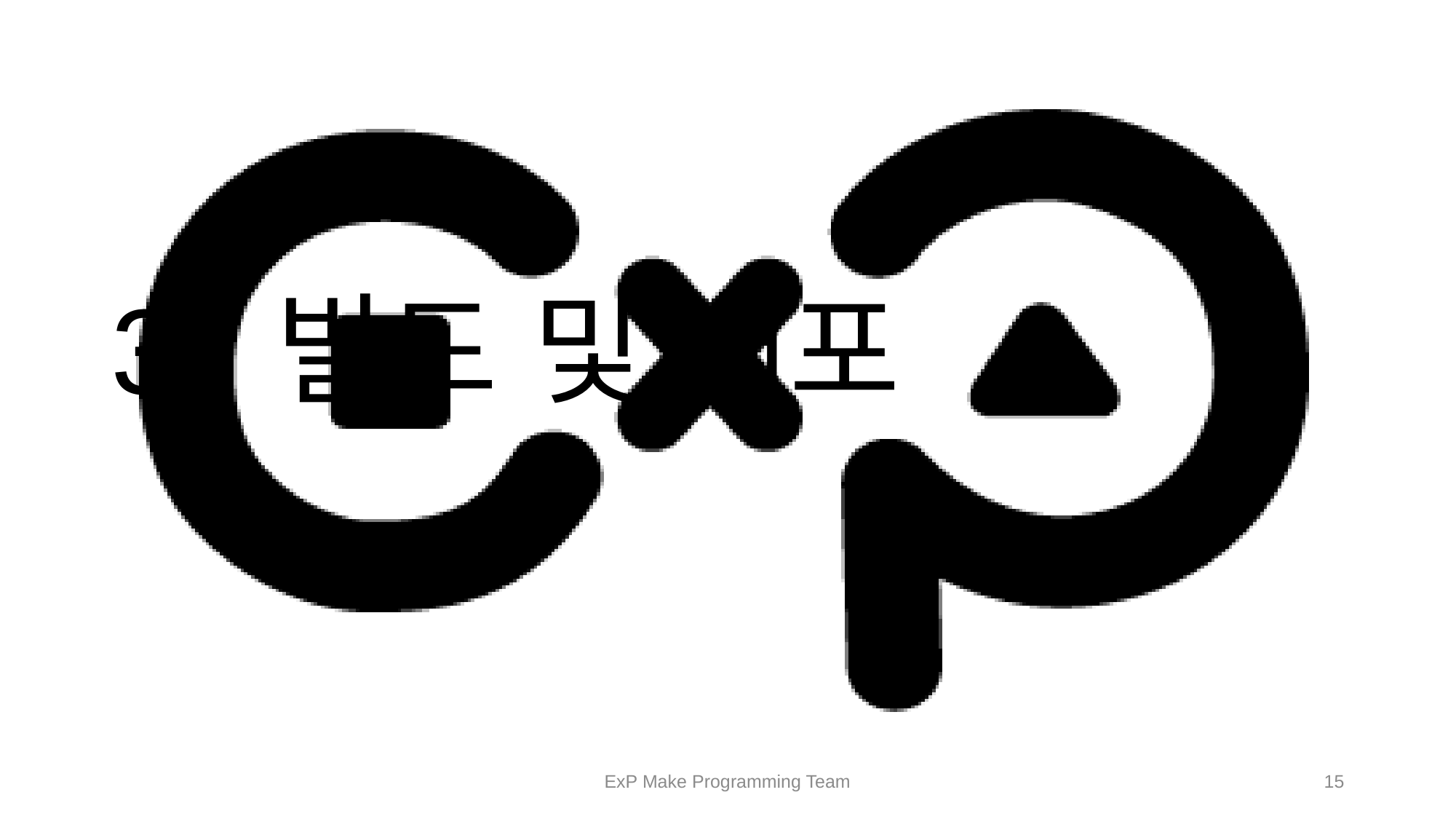

#

3. 빌드 및 배포
ExP Make Programming Team
15